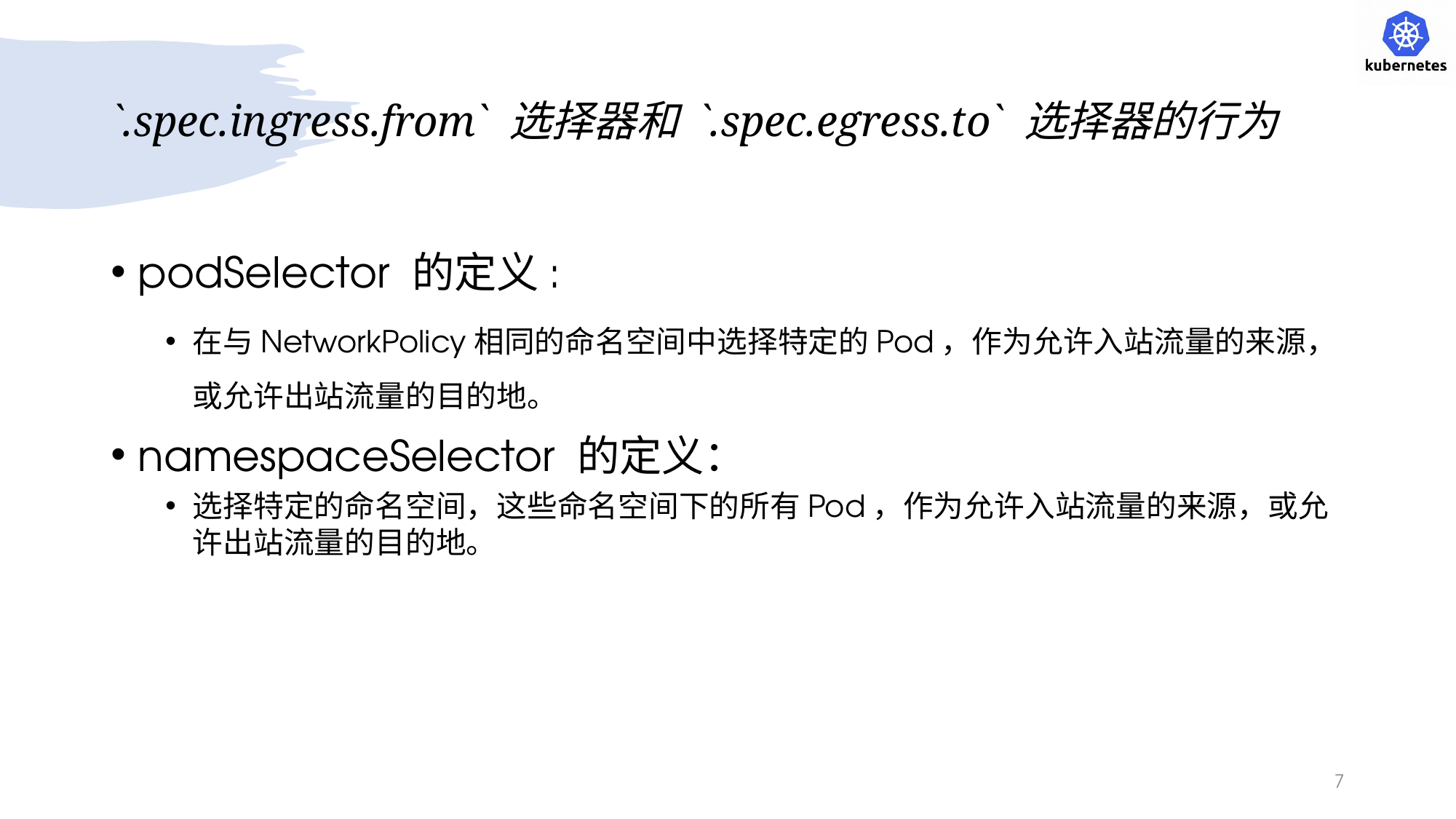

# `.spec.ingress.from` 选择器和 `.spec.egress.to` 选择器的行为
podSelector 的定义:
在与NetworkPolicy相同的命名空间中选择特定的Pod，作为允许入站流量的来源，或允许出站流量的目的地。
namespaceSelector 的定义：
选择特定的命名空间，这些命名空间下的所有Pod，作为允许入站流量的来源，或允许出站流量的目的地。

7